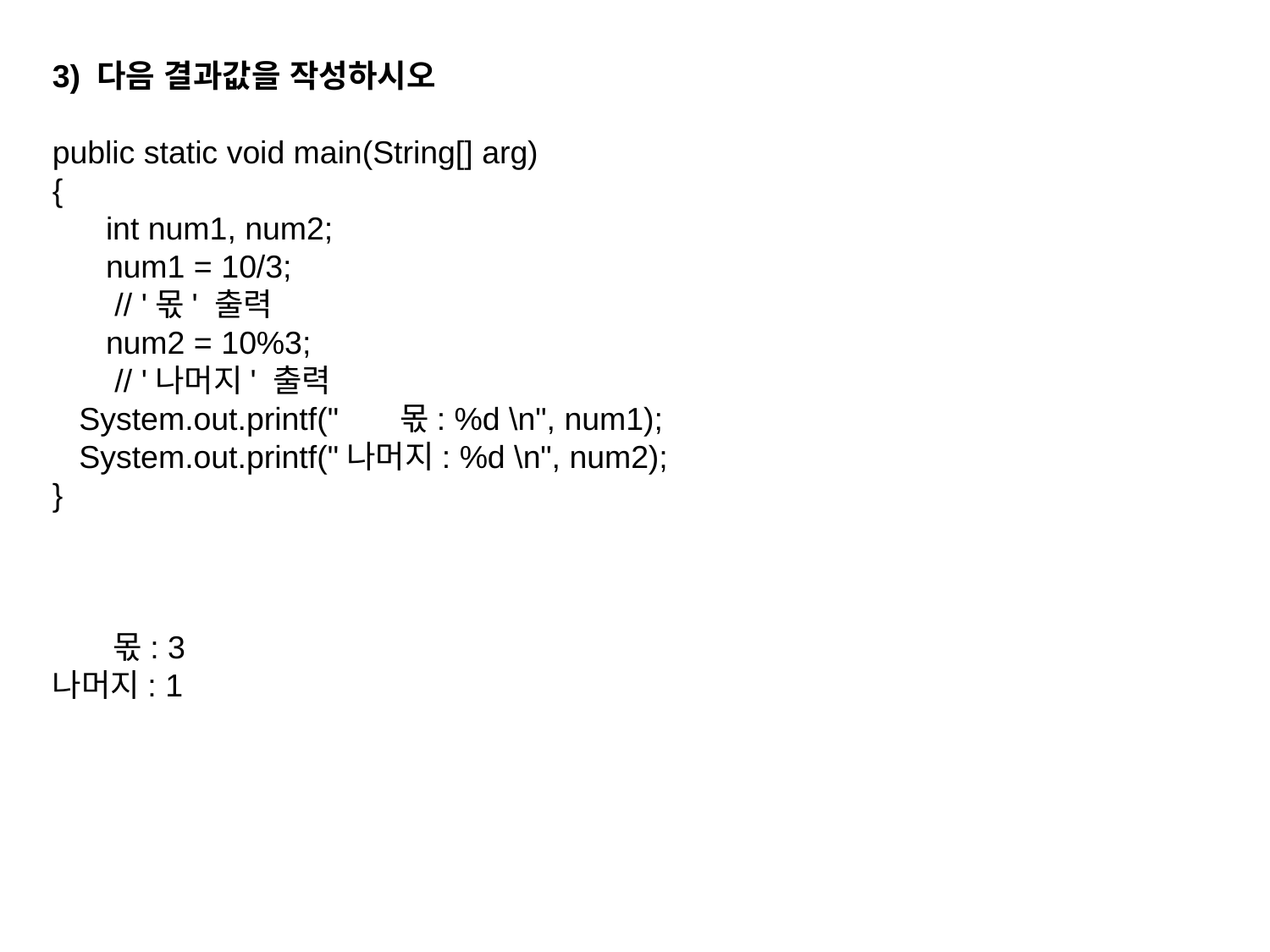

3) 다음 결과값을 작성하시오

public static void main(String[] arg)
{
      int num1, num2;
      num1 = 10/3;
       // '몫' 출력
      num2 = 10%3;
       // '나머지' 출력
   System.out.printf("      몫: %d \n", num1);
   System.out.printf("나머지: %d \n", num2);
}

      몫: 3
나머지: 1